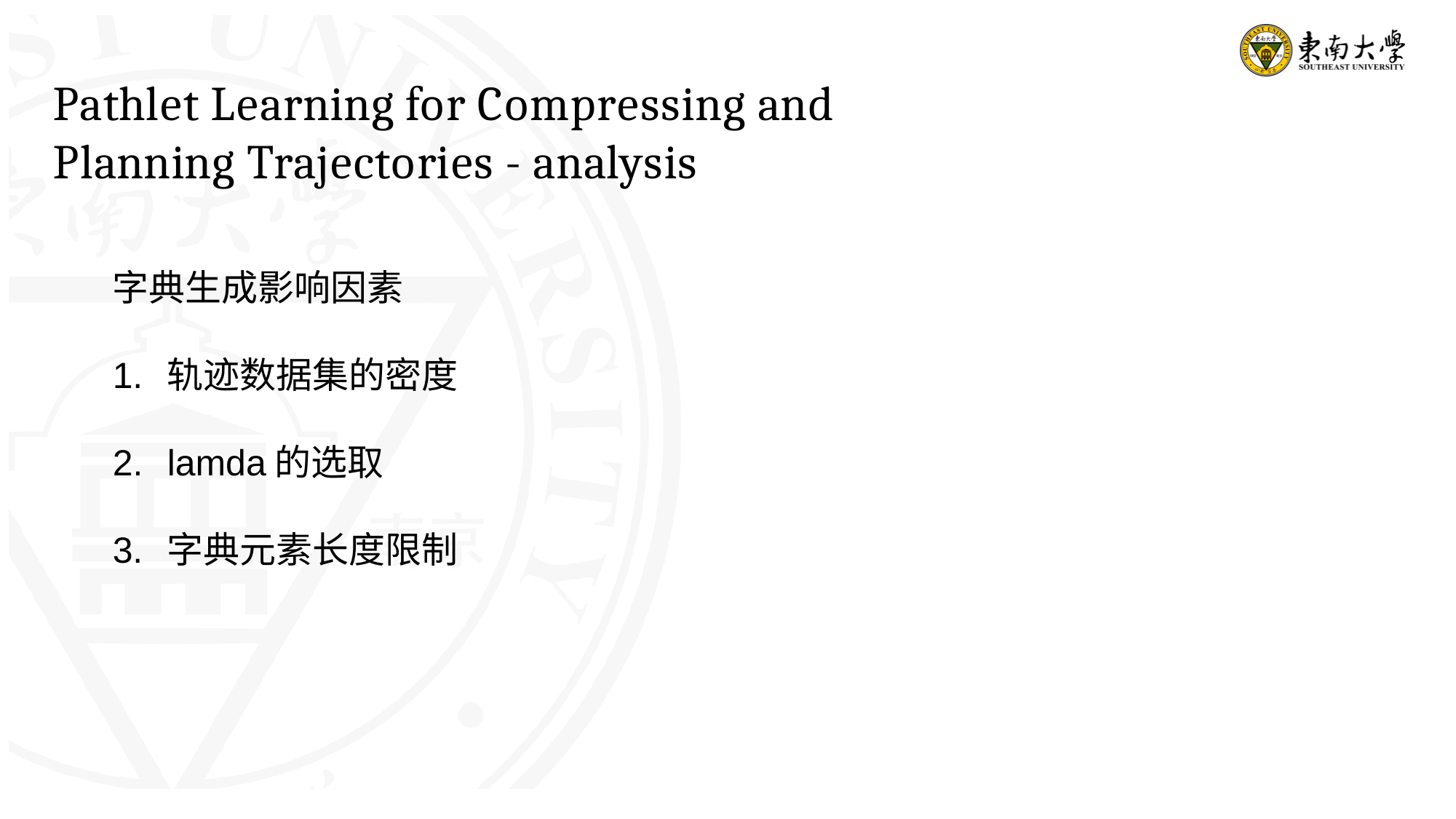

Pathlet Learning for Compressing and Planning Trajectories - analysis
字典生成影响因素
轨迹数据集的密度
lamda的选取
字典元素长度限制